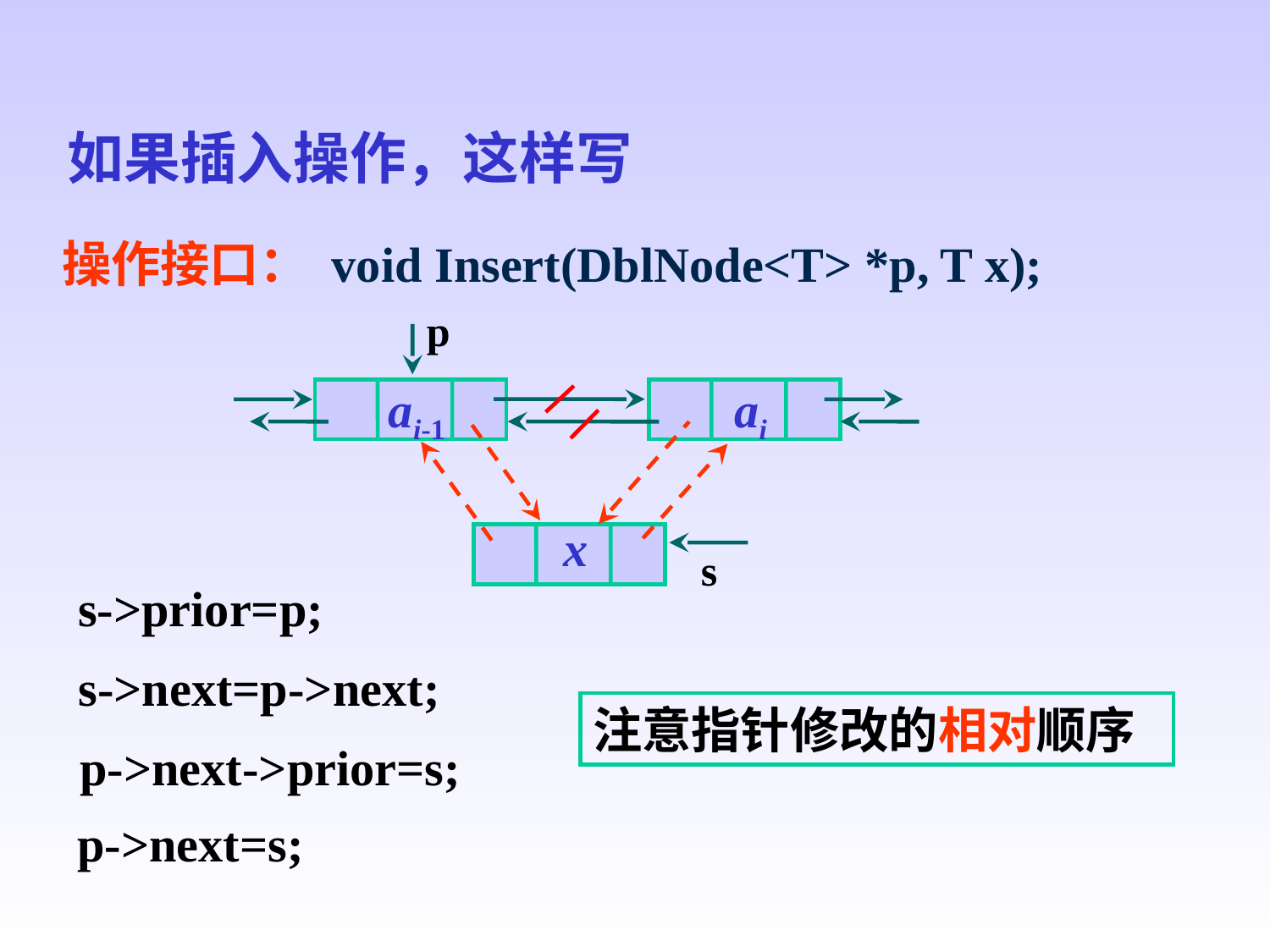

如果插入操作，这样写
操作接口： void Insert(DblNode<T> *p, T x);
p

ai-1

ai

x

s
s->prior=p;
s->next=p->next;

注意指针修改的相对顺序
p->next->prior=s;
p->next=s;